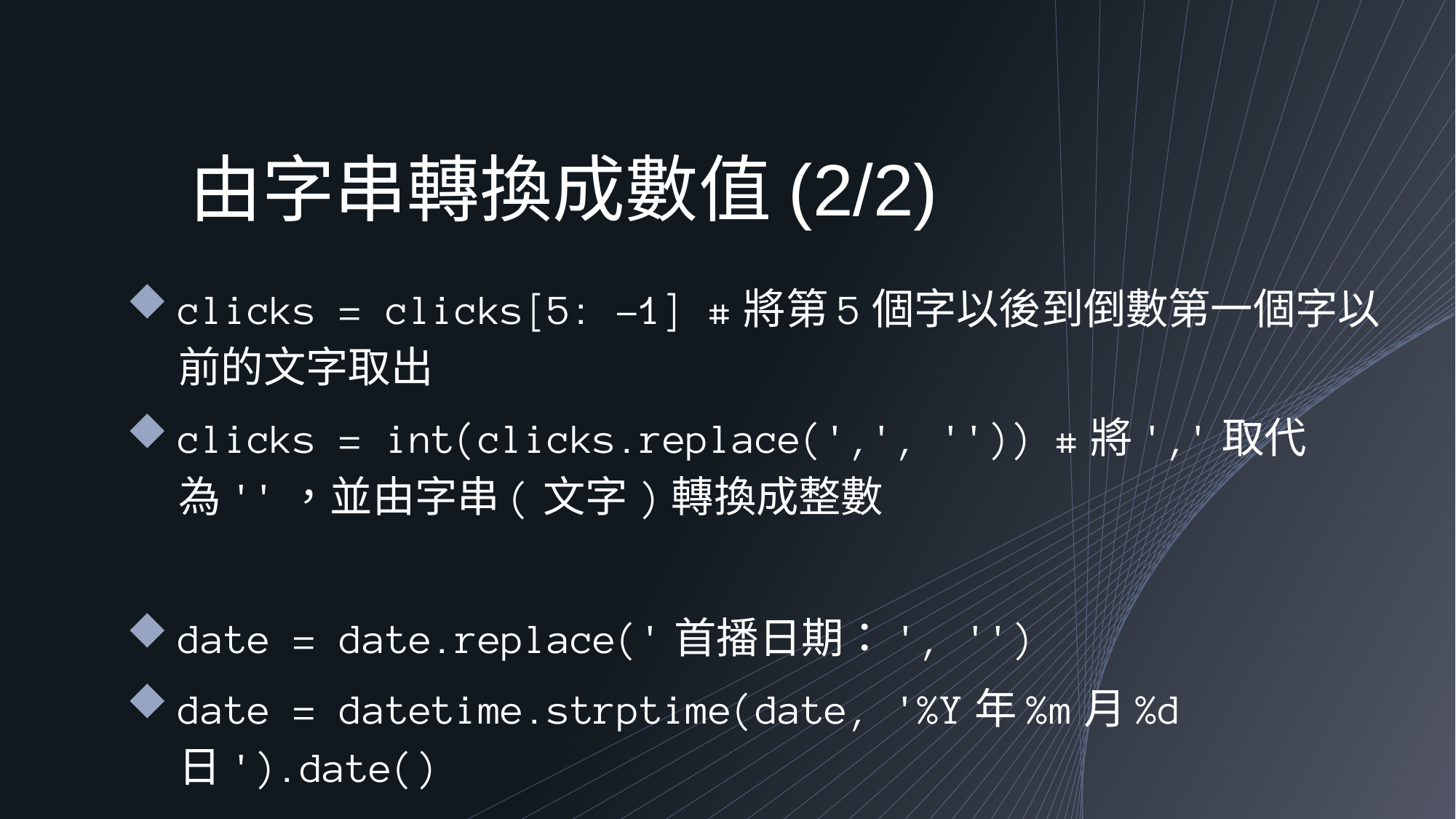

# 由字串轉換成數值(2/2)
clicks = clicks[5: -1] #將第5個字以後到倒數第一個字以前的文字取出
clicks = int(clicks.replace(',', '')) #將','取代為''，並由字串(文字)轉換成整數

date = date.replace('首播日期：', '')
date = datetime.strptime(date, '%Y年%m月%d日').date()